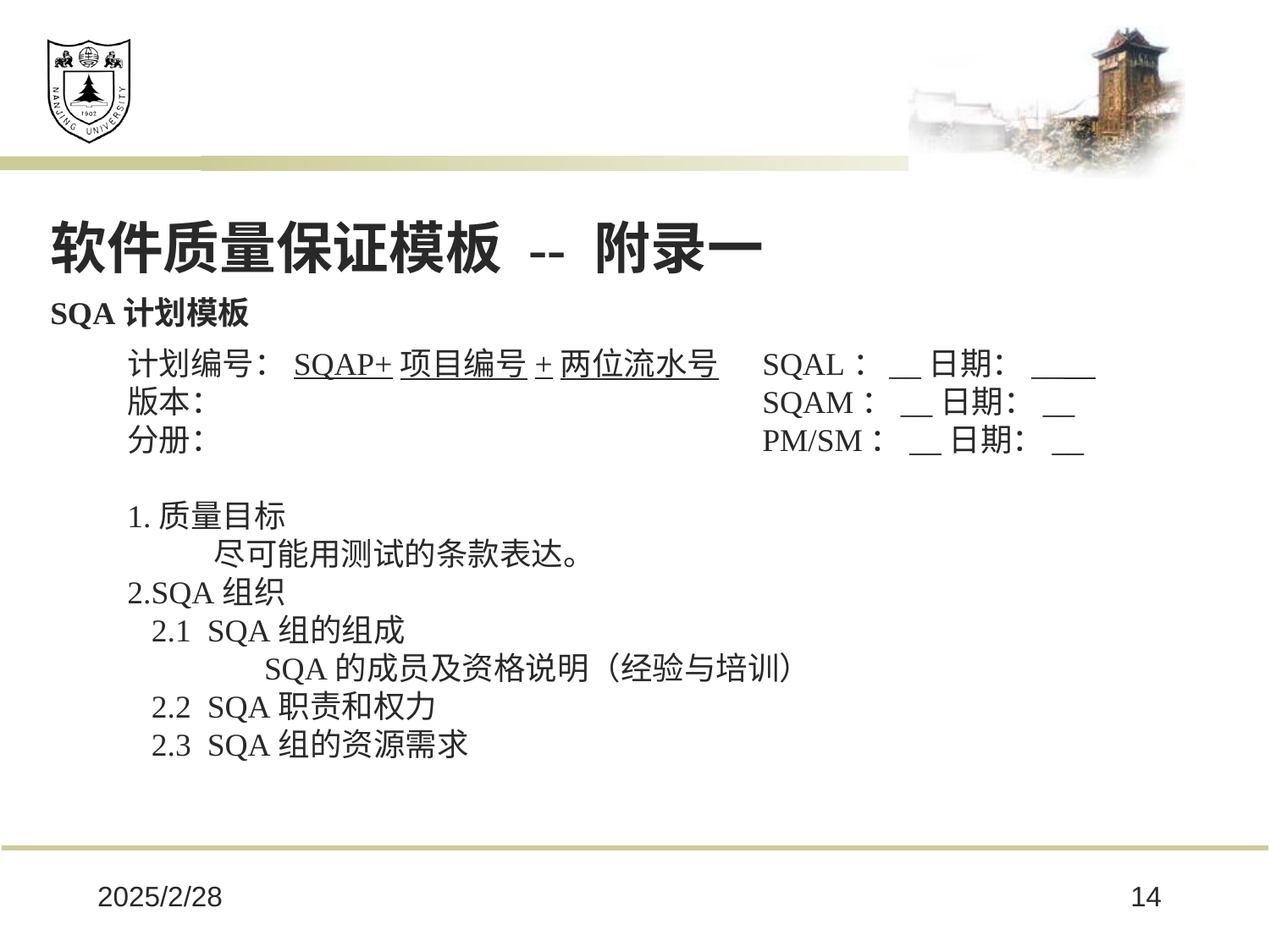

软件质量保证模板 -- 附录一
SQA计划模板
计划编号：SQAP+项目编号+两位流水号	SQAL：	__日期：__
版本：					SQAM：__日期：__
分册：					PM/SM：__日期：__

1.质量目标
           尽可能用测试的条款表达。
2.SQA组织
   2.1  SQA组的组成
                 SQA的成员及资格说明（经验与培训）
   2.2  SQA职责和权力
   2.3  SQA组的资源需求

2025/2/28
14